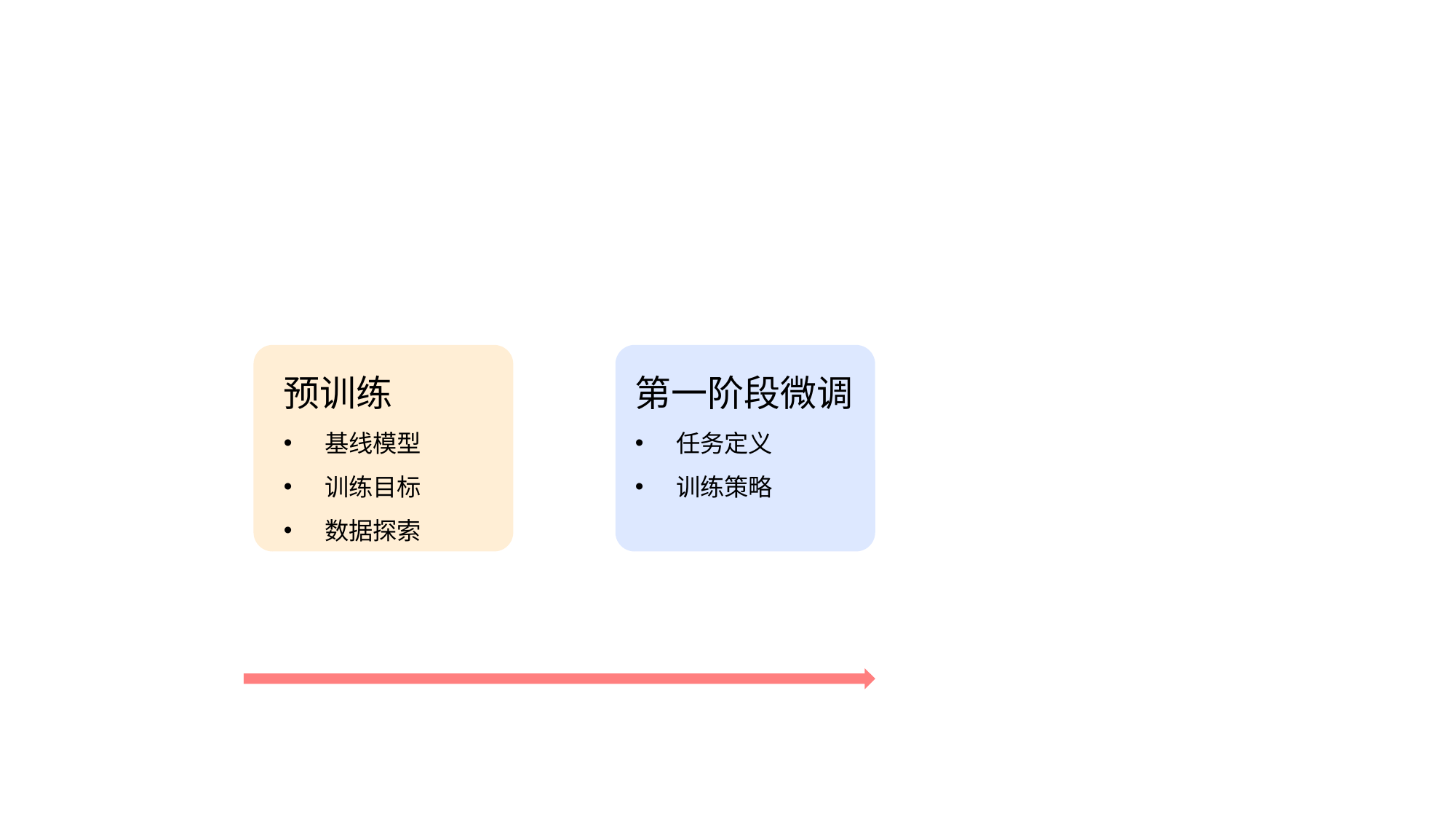

预训练
基线模型
训练目标
数据探索

第一阶段微调
任务定义
训练策略